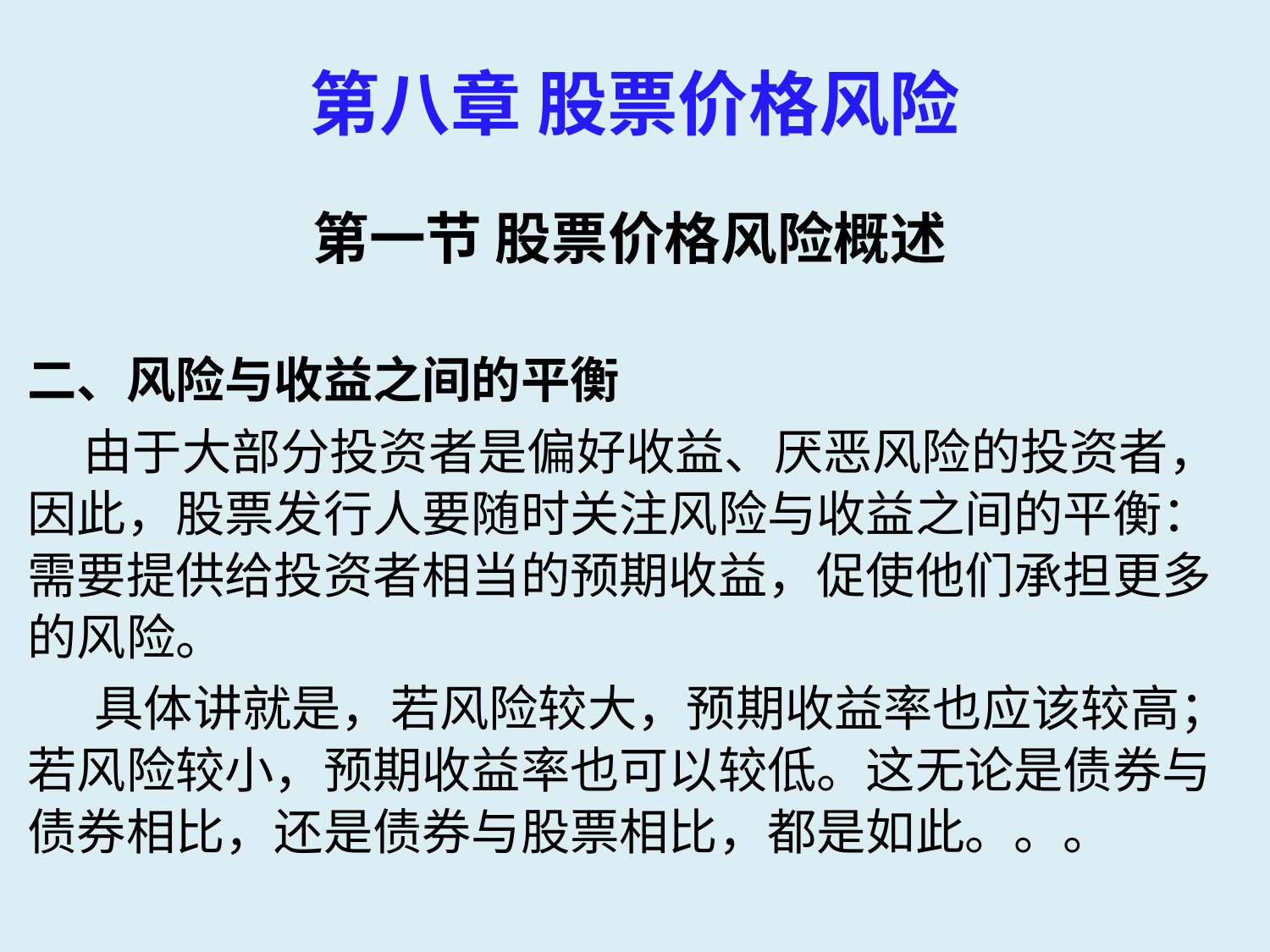

# 第八章 股票价格风险
第一节 股票价格风险概述

二、风险与收益之间的平衡
    由于大部分投资者是偏好收益、厌恶风险的投资者，因此，股票发行人要随时关注风险与收益之间的平衡：需要提供给投资者相当的预期收益，促使他们承担更多的风险。
     具体讲就是，若风险较大，预期收益率也应该较高；若风险较小，预期收益率也可以较低。这无论是债券与债券相比，还是债券与股票相比，都是如此。。。